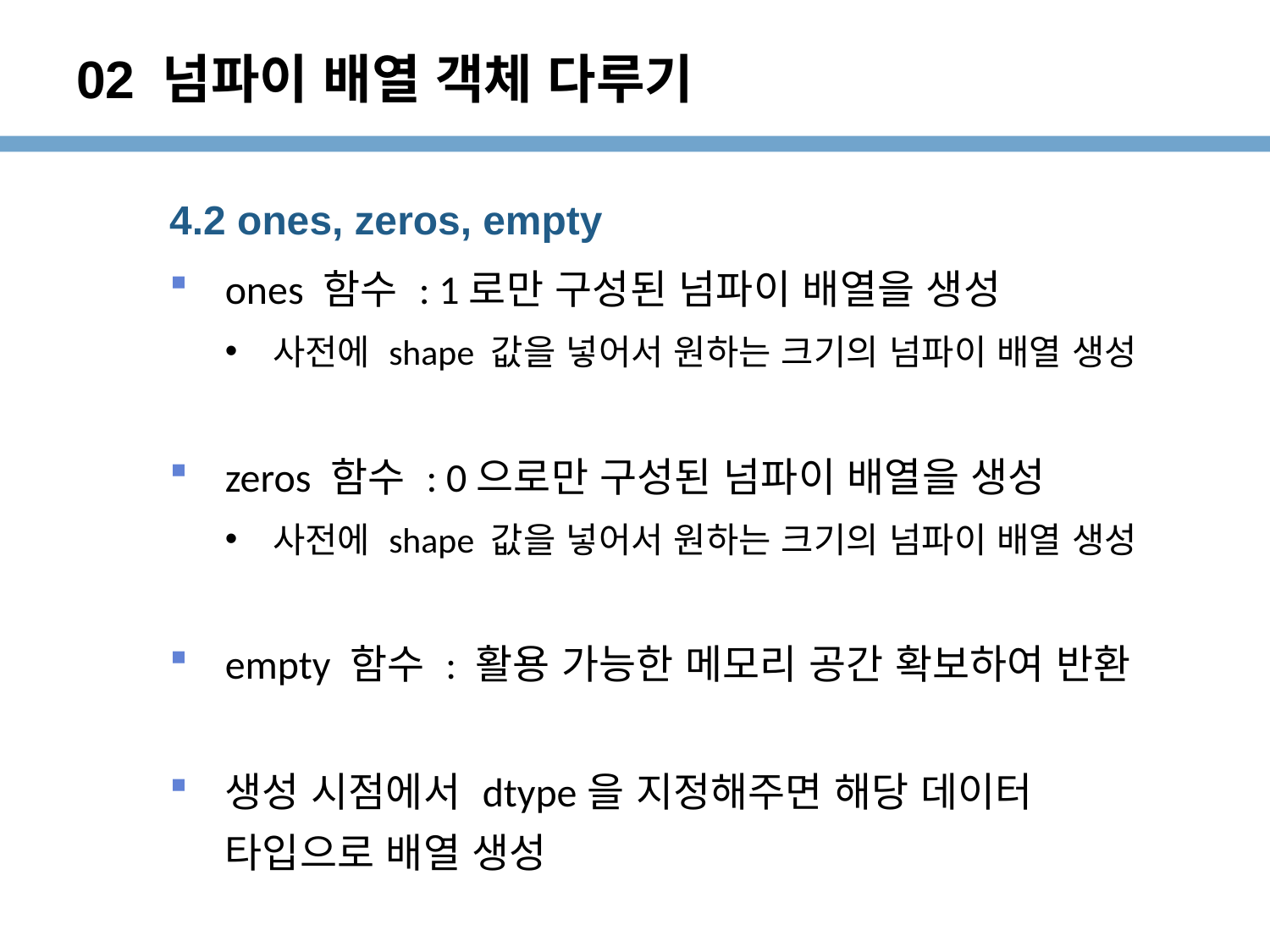

# 02 넘파이 배열 객체 다루기
4.2 ones, zeros, empty
ones 함수 : 1로만 구성된 넘파이 배열을 생성
사전에 shape 값을 넣어서 원하는 크기의 넘파이 배열 생성

zeros 함수 : 0으로만 구성된 넘파이 배열을 생성
사전에 shape 값을 넣어서 원하는 크기의 넘파이 배열 생성

empty 함수 : 활용 가능한 메모리 공간 확보하여 반환

생성 시점에서 dtype을 지정해주면 해당 데이터 타입으로 배열 생성